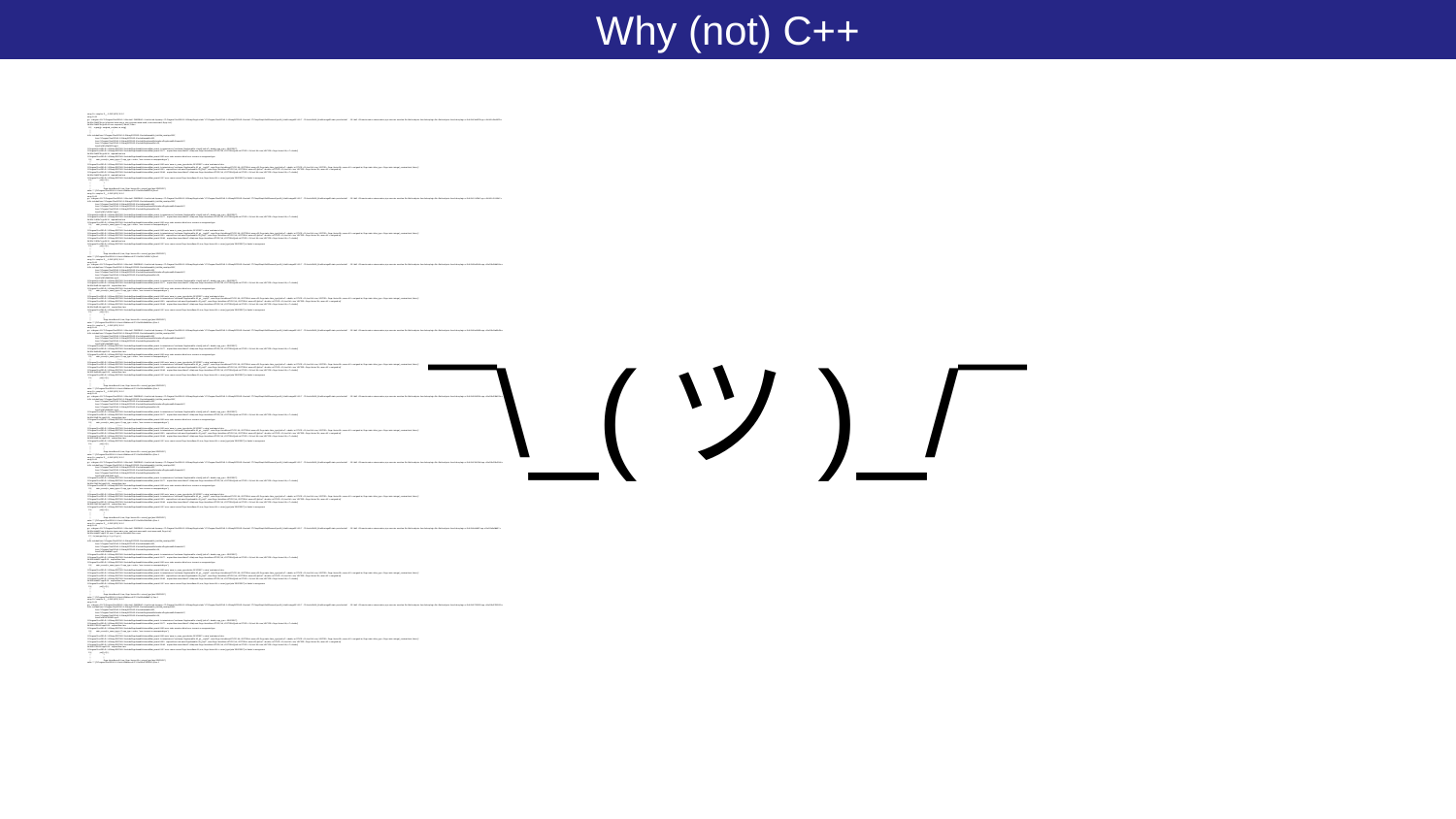

# Why (not) C++
5
using C++ compiler: 'G__~1.EXE (GCC) 12.2.0'
using C++11
g++  -std=gnu++11 -I"C:/Program Files/R/R-43~1.0/include" -DNDEBUG -I../inst/include -fopenmp  -I"C:/Program Files/R/R-43~1.0/library/Rcpp/include" -I"C:/Program Files/R/R-43~1.0/library/RCPPAR~1/include" -I"T:/Temp/RtmpU1Ie8D/sourceCpp-x86_64-w64-mingw32-1.0.10"   -I"C:/rtools43/x86_64-w64-mingw32.static.posix/include"     -O2 -Wall  -O3 -march=native -mtune=native -pipe -mno-rtm -mno-fma -flto -ffat-lto-objects -fuse-linker-plugin -flto -ffat-lto-objects -fuse-linker-plugin -c file160c23a66f78.cpp -o file160c23a66f78.o
file160c23a66f78.cpp: In function 'arma::mat m_step_cpp(const arma::mat&, const arma::mat&, Rcpp::List)':
file160c23a66f78.cpp:60:44: error: expected ')' before ';' token
   60 |     sigma[g] = weighted_cov(data, wt, mu[g];
      |                            ~               ^
      |                                            )
In file included from C:/Program Files/R/R-43~1.0/library/RCPPAR~1/include/armadillo_bits/Mat_meat.hpp:9997,
                 from C:/Program Files/R/R-43~1.0/library/RCPPAR~1/include/armadillo:652,
                 from C:/Program Files/R/R-43~1.0/library/RCPPAR~1/include/RcppArmadillo/interface/RcppArmadilloForward.h:57,
                 from C:/Program Files/R/R-43~1.0/library/RCPPAR~1/include/RcppArmadillo.h:29,
                 from file160c23a66f78.cpp:2:
C:/Program Files/R/R-43~1.0/library/RCPPAR~1/include/RcppArmadillo/internal/Mat_meat.h: In instantiation of 'void arma::RcppArmadillo::check() [with eT = double; rcpp_type = SEXPREC*]':
C:/Program Files/R/R-43~1.0/library/RCPPAR~1/include/RcppArmadillo/internal/Mat_meat.h:112:77:   required from 'arma::Mat<eT>::Mat(const Rcpp::VectorBase<RTYPE, NA, VECTOR>&) [with int RTYPE = 19; bool NA = true; VECTOR = Rcpp::Vector<19>; eT = double]'
file160c23a66f78.cpp:64:10:   required from here
C:/Program Files/R/R-43~1.0/library/RCPPAR~1/include/RcppArmadillo/internal/Mat_meat.h:33:55: error: static assertion failed: error: incorrect or unsupported type
   33 |         static_assert( is_same_type< eT, rcpp_type >::value , "error: incorrect or unsupported type" );
      |                                                       ^~~~~
C:/Program Files/R/R-43~1.0/library/RCPPAR~1/include/RcppArmadillo/internal/Mat_meat.h:33:55: note: 'arma::is_same_type<double, SEXPREC*>::value' evaluates to false
C:/Program Files/R/R-43~1.0/library/RCPPAR~1/include/RcppArmadillo/internal/Mat_meat.h: In instantiation of 'void arma::RcppArmadillo::fill_ptr__impl(eT*, const Rcpp::VectorBase<RTYPE, NA, VECTOR>&, arma::u32, Rcpp::traits::false_type) [with eT = double; int RTYPE = 19; bool NA = true; VECTOR = Rcpp::Vector<19>; arma::u32 = unsigned int; Rcpp::traits::false_type = Rcpp::traits::integral_constant<bool, false>]':
C:/Program Files/R/R-43~1.0/library/RCPPAR~1/include/RcppArmadillo/internal/Mat_meat.h:58:53:   required from 'void arma::RcppArmadillo::fill_ptr(eT*, const Rcpp::VectorBase<RTYPE, NA, VECTOR>&, arma::u32) [with eT = double; int RTYPE = 19; bool NA = true; VECTOR = Rcpp::Vector<19>; arma::u32 = unsigned int]'
C:/Program Files/R/R-43~1.0/library/RCPPAR~1/include/RcppArmadillo/internal/Mat_meat.h:115:48:   required from 'arma::Mat<eT>::Mat(const Rcpp::VectorBase<RTYPE, NA, VECTOR>&) [with int RTYPE = 19; bool NA = true; VECTOR = Rcpp::Vector<19>; eT = double]'
file160c23a66f78.cpp:64:10:   required from here
C:/Program Files/R/R-43~1.0/library/RCPPAR~1/include/RcppArmadillo/internal/Mat_meat.h:51:27: error: cannot convert 'Rcpp::VectorBase<19, true, Rcpp::Vector<19> >::stored_type' {aka 'SEXPREC*'} to 'double' in assignment
   51 |                 ptr[i] = X[i] ;
      |                          ~^
      |                           |
      |                           Rcpp::VectorBase<19, true, Rcpp::Vector<19> >::stored_type {aka SEXPREC*}
make: *** [C:/Program Files/R/R-43~1.0/etc/x64/Makeconf:272: file160c23a66f78.o] Error 1
using C++ compiler: 'G__~1.EXE (GCC) 12.2.0'
using C++11
g++  -std=gnu++11 -I"C:/Program Files/R/R-43~1.0/include" -DNDEBUG -I../inst/include -fopenmp  -I"C:/Program Files/R/R-43~1.0/library/Rcpp/include" -I"C:/Program Files/R/R-43~1.0/library/RCPPAR~1/include" -I"T:/Temp/RtmpU1Ie8D/sourceCpp-x86_64-w64-mingw32-1.0.10"   -I"C:/rtools43/x86_64-w64-mingw32.static.posix/include"     -O2 -Wall  -O3 -march=native -mtune=native -pipe -mno-rtm -mno-fma -flto -ffat-lto-objects -fuse-linker-plugin -flto -ffat-lto-objects -fuse-linker-plugin -c file160c7c343fe7.cpp -o file160c7c343fe7.o
In file included from C:/Program Files/R/R-43~1.0/library/RCPPAR~1/include/armadillo_bits/Mat_meat.hpp:9997,
                 from C:/Program Files/R/R-43~1.0/library/RCPPAR~1/include/armadillo:652,
                 from C:/Program Files/R/R-43~1.0/library/RCPPAR~1/include/RcppArmadillo/interface/RcppArmadilloForward.h:57,
                 from C:/Program Files/R/R-43~1.0/library/RCPPAR~1/include/RcppArmadillo.h:29,
                 from file160c7c343fe7.cpp:2:
C:/Program Files/R/R-43~1.0/library/RCPPAR~1/include/RcppArmadillo/internal/Mat_meat.h: In instantiation of 'void arma::RcppArmadillo::check() [with eT = double; rcpp_type = SEXPREC*]':
C:/Program Files/R/R-43~1.0/library/RCPPAR~1/include/RcppArmadillo/internal/Mat_meat.h:112:77:   required from 'arma::Mat<eT>::Mat(const Rcpp::VectorBase<RTYPE, NA, VECTOR>&) [with int RTYPE = 19; bool NA = true; VECTOR = Rcpp::Vector<19>; eT = double]'
file160c7c343fe7.cpp:64:10:   required from here
C:/Program Files/R/R-43~1.0/library/RCPPAR~1/include/RcppArmadillo/internal/Mat_meat.h:33:55: error: static assertion failed: error: incorrect or unsupported type
   33 |         static_assert( is_same_type< eT, rcpp_type >::value , "error: incorrect or unsupported type" );
      |                                                       ^~~~~
C:/Program Files/R/R-43~1.0/library/RCPPAR~1/include/RcppArmadillo/internal/Mat_meat.h:33:55: note: 'arma::is_same_type<double, SEXPREC*>::value' evaluates to false
C:/Program Files/R/R-43~1.0/library/RCPPAR~1/include/RcppArmadillo/internal/Mat_meat.h: In instantiation of 'void arma::RcppArmadillo::fill_ptr__impl(eT*, const Rcpp::VectorBase<RTYPE, NA, VECTOR>&, arma::u32, Rcpp::traits::false_type) [with eT = double; int RTYPE = 19; bool NA = true; VECTOR = Rcpp::Vector<19>; arma::u32 = unsigned int; Rcpp::traits::false_type = Rcpp::traits::integral_constant<bool, false>]':
C:/Program Files/R/R-43~1.0/library/RCPPAR~1/include/RcppArmadillo/internal/Mat_meat.h:58:53:   required from 'void arma::RcppArmadillo::fill_ptr(eT*, const Rcpp::VectorBase<RTYPE, NA, VECTOR>&, arma::u32) [with eT = double; int RTYPE = 19; bool NA = true; VECTOR = Rcpp::Vector<19>; arma::u32 = unsigned int]'
C:/Program Files/R/R-43~1.0/library/RCPPAR~1/include/RcppArmadillo/internal/Mat_meat.h:115:48:   required from 'arma::Mat<eT>::Mat(const Rcpp::VectorBase<RTYPE, NA, VECTOR>&) [with int RTYPE = 19; bool NA = true; VECTOR = Rcpp::Vector<19>; eT = double]'
file160c7c343fe7.cpp:64:10:   required from here
C:/Program Files/R/R-43~1.0/library/RCPPAR~1/include/RcppArmadillo/internal/Mat_meat.h:51:27: error: cannot convert 'Rcpp::VectorBase<19, true, Rcpp::Vector<19> >::stored_type' {aka 'SEXPREC*'} to 'double' in assignment
   51 |                 ptr[i] = X[i] ;
      |                          ~^
      |                           |
      |                           Rcpp::VectorBase<19, true, Rcpp::Vector<19> >::stored_type {aka SEXPREC*}
make: *** [C:/Program Files/R/R-43~1.0/etc/x64/Makeconf:272: file160c7c343fe7.o] Error 1
using C++ compiler: 'G__~1.EXE (GCC) 12.2.0'
using C++11
g++  -std=gnu++11 -I"C:/Program Files/R/R-43~1.0/include" -DNDEBUG -I../inst/include -fopenmp  -I"C:/Program Files/R/R-43~1.0/library/Rcpp/include" -I"C:/Program Files/R/R-43~1.0/library/RCPPAR~1/include" -I"T:/Temp/RtmpU1Ie8D/sourceCpp-x86_64-w64-mingw32-1.0.10"   -I"C:/rtools43/x86_64-w64-mingw32.static.posix/include"     -O2 -Wall  -O3 -march=native -mtune=native -pipe -mno-rtm -mno-fma -flto -ffat-lto-objects -fuse-linker-plugin -flto -ffat-lto-objects -fuse-linker-plugin -c file160c5b4d144e.cpp -o file160c5b4d144e.o
In file included from C:/Program Files/R/R-43~1.0/library/RCPPAR~1/include/armadillo_bits/Mat_meat.hpp:9997,
                 from C:/Program Files/R/R-43~1.0/library/RCPPAR~1/include/armadillo:652,
                 from C:/Program Files/R/R-43~1.0/library/RCPPAR~1/include/RcppArmadillo/interface/RcppArmadilloForward.h:57,
                 from C:/Program Files/R/R-43~1.0/library/RCPPAR~1/include/RcppArmadillo.h:29,
                 from file160c5b4d144e.cpp:2:
C:/Program Files/R/R-43~1.0/library/RCPPAR~1/include/RcppArmadillo/internal/Mat_meat.h: In instantiation of 'void arma::RcppArmadillo::check() [with eT = double; rcpp_type = SEXPREC*]':
C:/Program Files/R/R-43~1.0/library/RCPPAR~1/include/RcppArmadillo/internal/Mat_meat.h:112:77:   required from 'arma::Mat<eT>::Mat(const Rcpp::VectorBase<RTYPE, NA, VECTOR>&) [with int RTYPE = 19; bool NA = true; VECTOR = Rcpp::Vector<19>; eT = double]'
file160c5b4d144e.cpp:64:10:   required from here
C:/Program Files/R/R-43~1.0/library/RCPPAR~1/include/RcppArmadillo/internal/Mat_meat.h:33:55: error: static assertion failed: error: incorrect or unsupported type
   33 |         static_assert( is_same_type< eT, rcpp_type >::value , "error: incorrect or unsupported type" );
      |                                                       ^~~~~
C:/Program Files/R/R-43~1.0/library/RCPPAR~1/include/RcppArmadillo/internal/Mat_meat.h:33:55: note: 'arma::is_same_type<double, SEXPREC*>::value' evaluates to false
C:/Program Files/R/R-43~1.0/library/RCPPAR~1/include/RcppArmadillo/internal/Mat_meat.h: In instantiation of 'void arma::RcppArmadillo::fill_ptr__impl(eT*, const Rcpp::VectorBase<RTYPE, NA, VECTOR>&, arma::u32, Rcpp::traits::false_type) [with eT = double; int RTYPE = 19; bool NA = true; VECTOR = Rcpp::Vector<19>; arma::u32 = unsigned int; Rcpp::traits::false_type = Rcpp::traits::integral_constant<bool, false>]':
C:/Program Files/R/R-43~1.0/library/RCPPAR~1/include/RcppArmadillo/internal/Mat_meat.h:58:53:   required from 'void arma::RcppArmadillo::fill_ptr(eT*, const Rcpp::VectorBase<RTYPE, NA, VECTOR>&, arma::u32) [with eT = double; int RTYPE = 19; bool NA = true; VECTOR = Rcpp::Vector<19>; arma::u32 = unsigned int]'
C:/Program Files/R/R-43~1.0/library/RCPPAR~1/include/RcppArmadillo/internal/Mat_meat.h:115:48:   required from 'arma::Mat<eT>::Mat(const Rcpp::VectorBase<RTYPE, NA, VECTOR>&) [with int RTYPE = 19; bool NA = true; VECTOR = Rcpp::Vector<19>; eT = double]'
file160c5b4d144e.cpp:64:10:   required from here
C:/Program Files/R/R-43~1.0/library/RCPPAR~1/include/RcppArmadillo/internal/Mat_meat.h:51:27: error: cannot convert 'Rcpp::VectorBase<19, true, Rcpp::Vector<19> >::stored_type' {aka 'SEXPREC*'} to 'double' in assignment
   51 |                 ptr[i] = X[i] ;
      |                          ~^
      |                           |
      |                           Rcpp::VectorBase<19, true, Rcpp::Vector<19> >::stored_type {aka SEXPREC*}
make: *** [C:/Program Files/R/R-43~1.0/etc/x64/Makeconf:272: file160c5b4d144e.o] Error 1
using C++ compiler: 'G__~1.EXE (GCC) 12.2.0'
using C++11
g++  -std=gnu++11 -I"C:/Program Files/R/R-43~1.0/include" -DNDEBUG -I../inst/include -fopenmp  -I"C:/Program Files/R/R-43~1.0/library/Rcpp/include" -I"C:/Program Files/R/R-43~1.0/library/RCPPAR~1/include" -I"T:/Temp/RtmpU1Ie8D/sourceCpp-x86_64-w64-mingw32-1.0.10"   -I"C:/rtools43/x86_64-w64-mingw32.static.posix/include"     -O2 -Wall  -O3 -march=native -mtune=native -pipe -mno-rtm -mno-fma -flto -ffat-lto-objects -fuse-linker-plugin -flto -ffat-lto-objects -fuse-linker-plugin -c file160c1be86d0b.cpp -o file160c1be86d0b.o
In file included from C:/Program Files/R/R-43~1.0/library/RCPPAR~1/include/armadillo_bits/Mat_meat.hpp:9997,
                 from C:/Program Files/R/R-43~1.0/library/RCPPAR~1/include/armadillo:652,
                 from C:/Program Files/R/R-43~1.0/library/RCPPAR~1/include/RcppArmadillo/interface/RcppArmadilloForward.h:57,
                 from C:/Program Files/R/R-43~1.0/library/RCPPAR~1/include/RcppArmadillo.h:29,
                 from file160c1be86d0b.cpp:2:
C:/Program Files/R/R-43~1.0/library/RCPPAR~1/include/RcppArmadillo/internal/Mat_meat.h: In instantiation of 'void arma::RcppArmadillo::check() [with eT = double; rcpp_type = SEXPREC*]':
C:/Program Files/R/R-43~1.0/library/RCPPAR~1/include/RcppArmadillo/internal/Mat_meat.h:112:77:   required from 'arma::Mat<eT>::Mat(const Rcpp::VectorBase<RTYPE, NA, VECTOR>&) [with int RTYPE = 19; bool NA = true; VECTOR = Rcpp::Vector<19>; eT = double]'
file160c1be86d0b.cpp:65:10:   required from here
C:/Program Files/R/R-43~1.0/library/RCPPAR~1/include/RcppArmadillo/internal/Mat_meat.h:33:55: error: static assertion failed: error: incorrect or unsupported type
   33 |         static_assert( is_same_type< eT, rcpp_type >::value , "error: incorrect or unsupported type" );
      |                                                       ^~~~~
C:/Program Files/R/R-43~1.0/library/RCPPAR~1/include/RcppArmadillo/internal/Mat_meat.h:33:55: note: 'arma::is_same_type<double, SEXPREC*>::value' evaluates to false
C:/Program Files/R/R-43~1.0/library/RCPPAR~1/include/RcppArmadillo/internal/Mat_meat.h: In instantiation of 'void arma::RcppArmadillo::fill_ptr__impl(eT*, const Rcpp::VectorBase<RTYPE, NA, VECTOR>&, arma::u32, Rcpp::traits::false_type) [with eT = double; int RTYPE = 19; bool NA = true; VECTOR = Rcpp::Vector<19>; arma::u32 = unsigned int; Rcpp::traits::false_type = Rcpp::traits::integral_constant<bool, false>]':
C:/Program Files/R/R-43~1.0/library/RCPPAR~1/include/RcppArmadillo/internal/Mat_meat.h:58:53:   required from 'void arma::RcppArmadillo::fill_ptr(eT*, const Rcpp::VectorBase<RTYPE, NA, VECTOR>&, arma::u32) [with eT = double; int RTYPE = 19; bool NA = true; VECTOR = Rcpp::Vector<19>; arma::u32 = unsigned int]'
C:/Program Files/R/R-43~1.0/library/RCPPAR~1/include/RcppArmadillo/internal/Mat_meat.h:115:48:   required from 'arma::Mat<eT>::Mat(const Rcpp::VectorBase<RTYPE, NA, VECTOR>&) [with int RTYPE = 19; bool NA = true; VECTOR = Rcpp::Vector<19>; eT = double]'
file160c1be86d0b.cpp:65:10:   required from here
C:/Program Files/R/R-43~1.0/library/RCPPAR~1/include/RcppArmadillo/internal/Mat_meat.h:51:27: error: cannot convert 'Rcpp::VectorBase<19, true, Rcpp::Vector<19> >::stored_type' {aka 'SEXPREC*'} to 'double' in assignment
   51 |                 ptr[i] = X[i] ;
      |                          ~^
      |                           |
      |                           Rcpp::VectorBase<19, true, Rcpp::Vector<19> >::stored_type {aka SEXPREC*}
make: *** [C:/Program Files/R/R-43~1.0/etc/x64/Makeconf:272: file160c1be86d0b.o] Error 1
using C++ compiler: 'G__~1.EXE (GCC) 12.2.0'
using C++11
g++  -std=gnu++11 -I"C:/Program Files/R/R-43~1.0/include" -DNDEBUG -I../inst/include -fopenmp  -I"C:/Program Files/R/R-43~1.0/library/Rcpp/include" -I"C:/Program Files/R/R-43~1.0/library/RCPPAR~1/include" -I"T:/Temp/RtmpU1Ie8D/sourceCpp-x86_64-w64-mingw32-1.0.10"   -I"C:/rtools43/x86_64-w64-mingw32.static.posix/include"     -O2 -Wall  -O3 -march=native -mtune=native -pipe -mno-rtm -mno-fma -flto -ffat-lto-objects -fuse-linker-plugin -flto -ffat-lto-objects -fuse-linker-plugin -c file160c506d133c.cpp -o file160c506d133c.o
In file included from C:/Program Files/R/R-43~1.0/library/RCPPAR~1/include/armadillo_bits/Mat_meat.hpp:9997,
                 from C:/Program Files/R/R-43~1.0/library/RCPPAR~1/include/armadillo:652,
                 from C:/Program Files/R/R-43~1.0/library/RCPPAR~1/include/RcppArmadillo/interface/RcppArmadilloForward.h:57,
                 from C:/Program Files/R/R-43~1.0/library/RCPPAR~1/include/RcppArmadillo.h:29,
                 from file160c506d133c.cpp:2:
C:/Program Files/R/R-43~1.0/library/RCPPAR~1/include/RcppArmadillo/internal/Mat_meat.h: In instantiation of 'void arma::RcppArmadillo::check() [with eT = double; rcpp_type = SEXPREC*]':
C:/Program Files/R/R-43~1.0/library/RCPPAR~1/include/RcppArmadillo/internal/Mat_meat.h:112:77:   required from 'arma::Mat<eT>::Mat(const Rcpp::VectorBase<RTYPE, NA, VECTOR>&) [with int RTYPE = 19; bool NA = true; VECTOR = Rcpp::Vector<19>; eT = double]'
file160c506d133c.cpp:65:10:   required from here
C:/Program Files/R/R-43~1.0/library/RCPPAR~1/include/RcppArmadillo/internal/Mat_meat.h:33:55: error: static assertion failed: error: incorrect or unsupported type
   33 |         static_assert( is_same_type< eT, rcpp_type >::value , "error: incorrect or unsupported type" );
      |                                                       ^~~~~
C:/Program Files/R/R-43~1.0/library/RCPPAR~1/include/RcppArmadillo/internal/Mat_meat.h:33:55: note: 'arma::is_same_type<double, SEXPREC*>::value' evaluates to false
C:/Program Files/R/R-43~1.0/library/RCPPAR~1/include/RcppArmadillo/internal/Mat_meat.h: In instantiation of 'void arma::RcppArmadillo::fill_ptr__impl(eT*, const Rcpp::VectorBase<RTYPE, NA, VECTOR>&, arma::u32, Rcpp::traits::false_type) [with eT = double; int RTYPE = 19; bool NA = true; VECTOR = Rcpp::Vector<19>; arma::u32 = unsigned int; Rcpp::traits::false_type = Rcpp::traits::integral_constant<bool, false>]':
C:/Program Files/R/R-43~1.0/library/RCPPAR~1/include/RcppArmadillo/internal/Mat_meat.h:58:53:   required from 'void arma::RcppArmadillo::fill_ptr(eT*, const Rcpp::VectorBase<RTYPE, NA, VECTOR>&, arma::u32) [with eT = double; int RTYPE = 19; bool NA = true; VECTOR = Rcpp::Vector<19>; arma::u32 = unsigned int]'
C:/Program Files/R/R-43~1.0/library/RCPPAR~1/include/RcppArmadillo/internal/Mat_meat.h:115:48:   required from 'arma::Mat<eT>::Mat(const Rcpp::VectorBase<RTYPE, NA, VECTOR>&) [with int RTYPE = 19; bool NA = true; VECTOR = Rcpp::Vector<19>; eT = double]'
file160c506d133c.cpp:65:10:   required from here
C:/Program Files/R/R-43~1.0/library/RCPPAR~1/include/RcppArmadillo/internal/Mat_meat.h:51:27: error: cannot convert 'Rcpp::VectorBase<19, true, Rcpp::Vector<19> >::stored_type' {aka 'SEXPREC*'} to 'double' in assignment
   51 |                 ptr[i] = X[i] ;
      |                          ~^
      |                           |
      |                           Rcpp::VectorBase<19, true, Rcpp::Vector<19> >::stored_type {aka SEXPREC*}
make: *** [C:/Program Files/R/R-43~1.0/etc/x64/Makeconf:272: file160c506d133c.o] Error 1
using C++ compiler: 'G__~1.EXE (GCC) 12.2.0'
using C++11
g++  -std=gnu++11 -I"C:/Program Files/R/R-43~1.0/include" -DNDEBUG -I../inst/include -fopenmp  -I"C:/Program Files/R/R-43~1.0/library/Rcpp/include" -I"C:/Program Files/R/R-43~1.0/library/RCPPAR~1/include" -I"T:/Temp/RtmpU1Ie8D/sourceCpp-x86_64-w64-mingw32-1.0.10"   -I"C:/rtools43/x86_64-w64-mingw32.static.posix/include"     -O2 -Wall  -O3 -march=native -mtune=native -pipe -mno-rtm -mno-fma -flto -ffat-lto-objects -fuse-linker-plugin -flto -ffat-lto-objects -fuse-linker-plugin -c file160c218c51b6.cpp -o file160c218c51b6.o
In file included from C:/Program Files/R/R-43~1.0/library/RCPPAR~1/include/armadillo_bits/Mat_meat.hpp:9997,
                 from C:/Program Files/R/R-43~1.0/library/RCPPAR~1/include/armadillo:652,
                 from C:/Program Files/R/R-43~1.0/library/RCPPAR~1/include/RcppArmadillo/interface/RcppArmadilloForward.h:57,
                 from C:/Program Files/R/R-43~1.0/library/RCPPAR~1/include/RcppArmadillo.h:29,
                 from file160c218c51b6.cpp:2:
C:/Program Files/R/R-43~1.0/library/RCPPAR~1/include/RcppArmadillo/internal/Mat_meat.h: In instantiation of 'void arma::RcppArmadillo::check() [with eT = double; rcpp_type = SEXPREC*]':
C:/Program Files/R/R-43~1.0/library/RCPPAR~1/include/RcppArmadillo/internal/Mat_meat.h:112:77:   required from 'arma::Mat<eT>::Mat(const Rcpp::VectorBase<RTYPE, NA, VECTOR>&) [with int RTYPE = 19; bool NA = true; VECTOR = Rcpp::Vector<19>; eT = double]'
file160c218c51b6.cpp:65:10:   required from here
C:/Program Files/R/R-43~1.0/library/RCPPAR~1/include/RcppArmadillo/internal/Mat_meat.h:33:55: error: static assertion failed: error: incorrect or unsupported type
   33 |         static_assert( is_same_type< eT, rcpp_type >::value , "error: incorrect or unsupported type" );
      |                                                       ^~~~~
C:/Program Files/R/R-43~1.0/library/RCPPAR~1/include/RcppArmadillo/internal/Mat_meat.h:33:55: note: 'arma::is_same_type<double, SEXPREC*>::value' evaluates to false
C:/Program Files/R/R-43~1.0/library/RCPPAR~1/include/RcppArmadillo/internal/Mat_meat.h: In instantiation of 'void arma::RcppArmadillo::fill_ptr__impl(eT*, const Rcpp::VectorBase<RTYPE, NA, VECTOR>&, arma::u32, Rcpp::traits::false_type) [with eT = double; int RTYPE = 19; bool NA = true; VECTOR = Rcpp::Vector<19>; arma::u32 = unsigned int; Rcpp::traits::false_type = Rcpp::traits::integral_constant<bool, false>]':
C:/Program Files/R/R-43~1.0/library/RCPPAR~1/include/RcppArmadillo/internal/Mat_meat.h:58:53:   required from 'void arma::RcppArmadillo::fill_ptr(eT*, const Rcpp::VectorBase<RTYPE, NA, VECTOR>&, arma::u32) [with eT = double; int RTYPE = 19; bool NA = true; VECTOR = Rcpp::Vector<19>; arma::u32 = unsigned int]'
C:/Program Files/R/R-43~1.0/library/RCPPAR~1/include/RcppArmadillo/internal/Mat_meat.h:115:48:   required from 'arma::Mat<eT>::Mat(const Rcpp::VectorBase<RTYPE, NA, VECTOR>&) [with int RTYPE = 19; bool NA = true; VECTOR = Rcpp::Vector<19>; eT = double]'
file160c218c51b6.cpp:65:10:   required from here
C:/Program Files/R/R-43~1.0/library/RCPPAR~1/include/RcppArmadillo/internal/Mat_meat.h:51:27: error: cannot convert 'Rcpp::VectorBase<19, true, Rcpp::Vector<19> >::stored_type' {aka 'SEXPREC*'} to 'double' in assignment
   51 |                 ptr[i] = X[i] ;
      |                          ~^
      |                           |
      |                           Rcpp::VectorBase<19, true, Rcpp::Vector<19> >::stored_type {aka SEXPREC*}
make: *** [C:/Program Files/R/R-43~1.0/etc/x64/Makeconf:272: file160c218c51b6.o] Error 1
using C++ compiler: 'G__~1.EXE (GCC) 12.2.0'
using C++11
g++  -std=gnu++11 -I"C:/Program Files/R/R-43~1.0/include" -DNDEBUG -I../inst/include -fopenmp  -I"C:/Program Files/R/R-43~1.0/library/Rcpp/include" -I"C:/Program Files/R/R-43~1.0/library/RCPPAR~1/include" -I"T:/Temp/RtmpU1Ie8D/sourceCpp-x86_64-w64-mingw32-1.0.10"   -I"C:/rtools43/x86_64-w64-mingw32.static.posix/include"     -O2 -Wall  -O3 -march=native -mtune=native -pipe -mno-rtm -mno-fma -flto -ffat-lto-objects -fuse-linker-plugin -flto -ffat-lto-objects -fuse-linker-plugin -c file160c6e8dd97.cpp -o file160c6e8dd97.o
file160c6e8dd97.cpp: In function 'arma::mat m_step_cpp(const arma::mat&, const arma::mat&, Rcpp::List)':
file160c6e8dd97.cpp:57:32: error: 'G' was not declared in this scope
   57 |   for (unsigned int g = 0; g < G; g++) {
      |                                ^
In file included from C:/Program Files/R/R-43~1.0/library/RCPPAR~1/include/armadillo_bits/Mat_meat.hpp:9997,
                 from C:/Program Files/R/R-43~1.0/library/RCPPAR~1/include/armadillo:652,
                 from C:/Program Files/R/R-43~1.0/library/RCPPAR~1/include/RcppArmadillo/interface/RcppArmadilloForward.h:57,
                 from C:/Program Files/R/R-43~1.0/library/RCPPAR~1/include/RcppArmadillo.h:29,
                 from file160c6e8dd97.cpp:2:
C:/Program Files/R/R-43~1.0/library/RCPPAR~1/include/RcppArmadillo/internal/Mat_meat.h: In instantiation of 'void arma::RcppArmadillo::check() [with eT = double; rcpp_type = SEXPREC*]':
C:/Program Files/R/R-43~1.0/library/RCPPAR~1/include/RcppArmadillo/internal/Mat_meat.h:112:77:   required from 'arma::Mat<eT>::Mat(const Rcpp::VectorBase<RTYPE, NA, VECTOR>&) [with int RTYPE = 19; bool NA = true; VECTOR = Rcpp::Vector<19>; eT = double]'
file160c6e8dd97.cpp:65:10:   required from here
C:/Program Files/R/R-43~1.0/library/RCPPAR~1/include/RcppArmadillo/internal/Mat_meat.h:33:55: error: static assertion failed: error: incorrect or unsupported type
   33 |         static_assert( is_same_type< eT, rcpp_type >::value , "error: incorrect or unsupported type" );
      |                                                       ^~~~~
C:/Program Files/R/R-43~1.0/library/RCPPAR~1/include/RcppArmadillo/internal/Mat_meat.h:33:55: note: 'arma::is_same_type<double, SEXPREC*>::value' evaluates to false
C:/Program Files/R/R-43~1.0/library/RCPPAR~1/include/RcppArmadillo/internal/Mat_meat.h: In instantiation of 'void arma::RcppArmadillo::fill_ptr__impl(eT*, const Rcpp::VectorBase<RTYPE, NA, VECTOR>&, arma::u32, Rcpp::traits::false_type) [with eT = double; int RTYPE = 19; bool NA = true; VECTOR = Rcpp::Vector<19>; arma::u32 = unsigned int; Rcpp::traits::false_type = Rcpp::traits::integral_constant<bool, false>]':
C:/Program Files/R/R-43~1.0/library/RCPPAR~1/include/RcppArmadillo/internal/Mat_meat.h:58:53:   required from 'void arma::RcppArmadillo::fill_ptr(eT*, const Rcpp::VectorBase<RTYPE, NA, VECTOR>&, arma::u32) [with eT = double; int RTYPE = 19; bool NA = true; VECTOR = Rcpp::Vector<19>; arma::u32 = unsigned int]'
C:/Program Files/R/R-43~1.0/library/RCPPAR~1/include/RcppArmadillo/internal/Mat_meat.h:115:48:   required from 'arma::Mat<eT>::Mat(const Rcpp::VectorBase<RTYPE, NA, VECTOR>&) [with int RTYPE = 19; bool NA = true; VECTOR = Rcpp::Vector<19>; eT = double]'
file160c6e8dd97.cpp:65:10:   required from here
C:/Program Files/R/R-43~1.0/library/RCPPAR~1/include/RcppArmadillo/internal/Mat_meat.h:51:27: error: cannot convert 'Rcpp::VectorBase<19, true, Rcpp::Vector<19> >::stored_type' {aka 'SEXPREC*'} to 'double' in assignment
   51 |                 ptr[i] = X[i] ;
      |                          ~^
      |                           |
      |                           Rcpp::VectorBase<19, true, Rcpp::Vector<19> >::stored_type {aka SEXPREC*}
make: *** [C:/Program Files/R/R-43~1.0/etc/x64/Makeconf:272: file160c6e8dd97.o] Error 1
using C++ compiler: 'G__~1.EXE (GCC) 12.2.0'
using C++11
g++  -std=gnu++11 -I"C:/Program Files/R/R-43~1.0/include" -DNDEBUG -I../inst/include -fopenmp  -I"C:/Program Files/R/R-43~1.0/library/Rcpp/include" -I"C:/Program Files/R/R-43~1.0/library/RCPPAR~1/include" -I"T:/Temp/RtmpU1Ie8D/sourceCpp-x86_64-w64-mingw32-1.0.10"   -I"C:/rtools43/x86_64-w64-mingw32.static.posix/include"     -O2 -Wall  -O3 -march=native -mtune=native -pipe -mno-rtm -mno-fma -flto -ffat-lto-objects -fuse-linker-plugin -flto -ffat-lto-objects -fuse-linker-plugin -c file160c57332620.cpp -o file160c57332620.o
In file included from C:/Program Files/R/R-43~1.0/library/RCPPAR~1/include/armadillo_bits/Mat_meat.hpp:9997,
                 from C:/Program Files/R/R-43~1.0/library/RCPPAR~1/include/armadillo:652,
                 from C:/Program Files/R/R-43~1.0/library/RCPPAR~1/include/RcppArmadillo/interface/RcppArmadilloForward.h:57,
                 from C:/Program Files/R/R-43~1.0/library/RCPPAR~1/include/RcppArmadillo.h:29,
                 from file160c57332620.cpp:2:
C:/Program Files/R/R-43~1.0/library/RCPPAR~1/include/RcppArmadillo/internal/Mat_meat.h: In instantiation of 'void arma::RcppArmadillo::check() [with eT = double; rcpp_type = SEXPREC*]':
C:/Program Files/R/R-43~1.0/library/RCPPAR~1/include/RcppArmadillo/internal/Mat_meat.h:112:77:   required from 'arma::Mat<eT>::Mat(const Rcpp::VectorBase<RTYPE, NA, VECTOR>&) [with int RTYPE = 19; bool NA = true; VECTOR = Rcpp::Vector<19>; eT = double]'
file160c57332620.cpp:65:10:   required from here
C:/Program Files/R/R-43~1.0/library/RCPPAR~1/include/RcppArmadillo/internal/Mat_meat.h:33:55: error: static assertion failed: error: incorrect or unsupported type
   33 |         static_assert( is_same_type< eT, rcpp_type >::value , "error: incorrect or unsupported type" );
      |                                                       ^~~~~
C:/Program Files/R/R-43~1.0/library/RCPPAR~1/include/RcppArmadillo/internal/Mat_meat.h:33:55: note: 'arma::is_same_type<double, SEXPREC*>::value' evaluates to false
C:/Program Files/R/R-43~1.0/library/RCPPAR~1/include/RcppArmadillo/internal/Mat_meat.h: In instantiation of 'void arma::RcppArmadillo::fill_ptr__impl(eT*, const Rcpp::VectorBase<RTYPE, NA, VECTOR>&, arma::u32, Rcpp::traits::false_type) [with eT = double; int RTYPE = 19; bool NA = true; VECTOR = Rcpp::Vector<19>; arma::u32 = unsigned int; Rcpp::traits::false_type = Rcpp::traits::integral_constant<bool, false>]':
C:/Program Files/R/R-43~1.0/library/RCPPAR~1/include/RcppArmadillo/internal/Mat_meat.h:58:53:   required from 'void arma::RcppArmadillo::fill_ptr(eT*, const Rcpp::VectorBase<RTYPE, NA, VECTOR>&, arma::u32) [with eT = double; int RTYPE = 19; bool NA = true; VECTOR = Rcpp::Vector<19>; arma::u32 = unsigned int]'
C:/Program Files/R/R-43~1.0/library/RCPPAR~1/include/RcppArmadillo/internal/Mat_meat.h:115:48:   required from 'arma::Mat<eT>::Mat(const Rcpp::VectorBase<RTYPE, NA, VECTOR>&) [with int RTYPE = 19; bool NA = true; VECTOR = Rcpp::Vector<19>; eT = double]'
file160c57332620.cpp:65:10:   required from here
C:/Program Files/R/R-43~1.0/library/RCPPAR~1/include/RcppArmadillo/internal/Mat_meat.h:51:27: error: cannot convert 'Rcpp::VectorBase<19, true, Rcpp::Vector<19> >::stored_type' {aka 'SEXPREC*'} to 'double' in assignment
   51 |                 ptr[i] = X[i] ;
      |                          ~^
      |                           |
      |                           Rcpp::VectorBase<19, true, Rcpp::Vector<19> >::stored_type {aka SEXPREC*}
make: *** [C:/Program Files/R/R-43~1.0/etc/x64/Makeconf:272: file160c57332620.o] Error 1
¯\_(ツ)_/¯